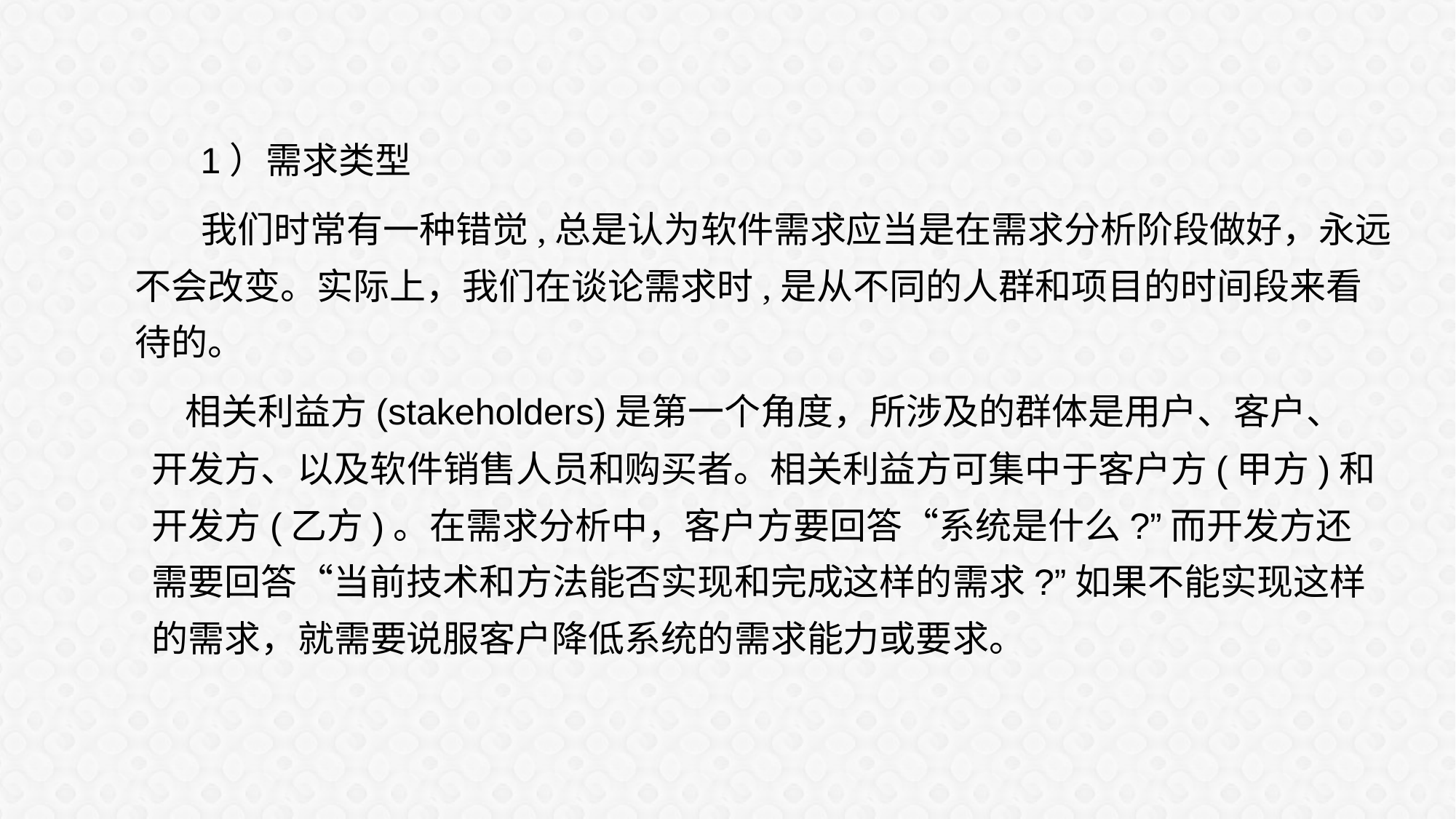

# 1）需求类型
       我们时常有一种错觉,总是认为软件需求应当是在需求分析阶段做好，永远不会改变。实际上，我们在谈论需求时,是从不同的人群和项目的时间段来看待的。
   相关利益方(stakeholders)是第一个角度，所涉及的群体是用户、客户、开发方、以及软件销售人员和购买者。相关利益方可集中于客户方(甲方)和开发方(乙方)。在需求分析中，客户方要回答“系统是什么?”而开发方还需要回答“当前技术和方法能否实现和完成这样的需求?”如果不能实现这样的需求，就需要说服客户降低系统的需求能力或要求。